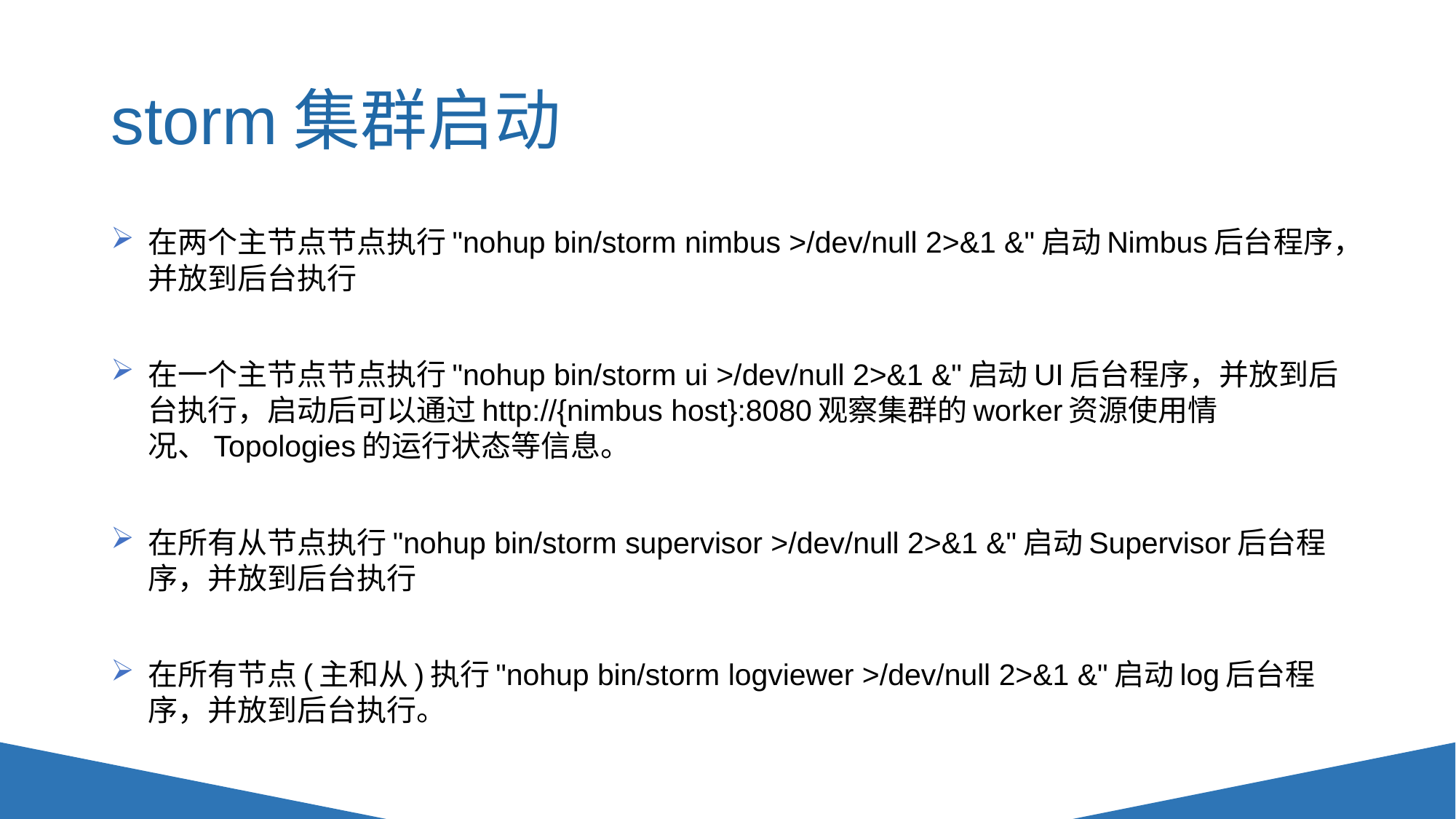

# storm集群启动
在两个主节点节点执行"nohup bin/storm nimbus >/dev/null 2>&1 &"启动Nimbus后台程序，并放到后台执行

在一个主节点节点执行"nohup bin/storm ui >/dev/null 2>&1 &"启动UI后台程序，并放到后台执行，启动后可以通过http://{nimbus host}:8080观察集群的worker资源使用情况、Topologies的运行状态等信息。

在所有从节点执行"nohup bin/storm supervisor >/dev/null 2>&1 &"启动Supervisor后台程序，并放到后台执行

在所有节点(主和从)执行"nohup bin/storm logviewer >/dev/null 2>&1 &"启动log后台程序，并放到后台执行。